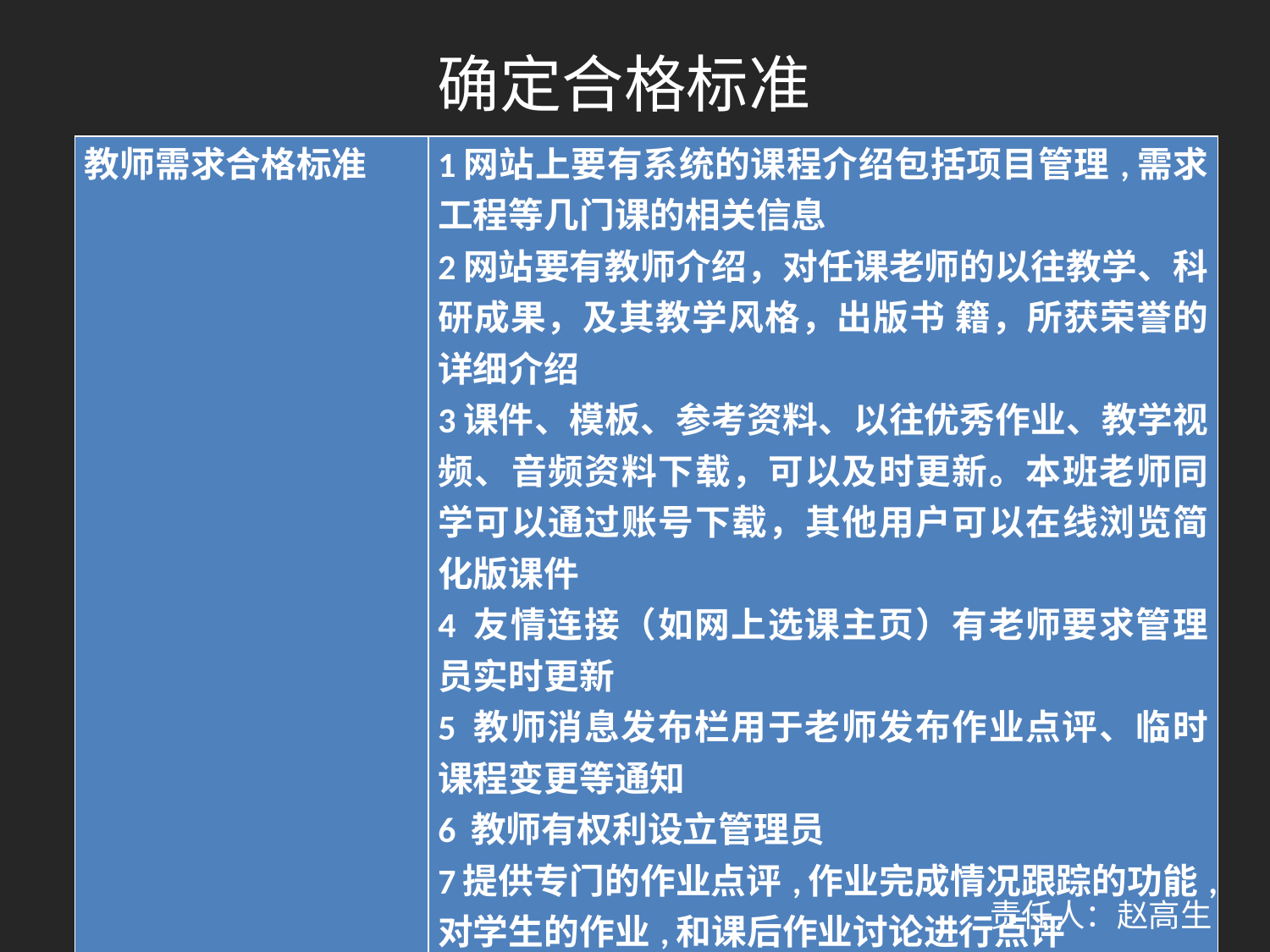

# 确定合格标准
| 教师需求合格标准 | 1网站上要有系统的课程介绍包括项目管理,需求工程等几门课的相关信息 2网站要有教师介绍，对任课老师的以往教学、科研成果，及其教学风格，出版书 籍，所获荣誉的详细介绍 3课件、模板、参考资料、以往优秀作业、教学视频、音频资料下载，可以及时更新。本班老师同学可以通过账号下载，其他用户可以在线浏览简化版课件 4 友情连接（如网上选课主页）有老师要求管理员实时更新 5 教师消息发布栏用于老师发布作业点评、临时课程变更等通知 6 教师有权利设立管理员 7提供专门的作业点评,作业完成情况跟踪的功能,对学生的作业,和课后作业讨论进行点评 8网站上要有网站向导即使用指南。 |
| --- | --- |
责任人：赵高生